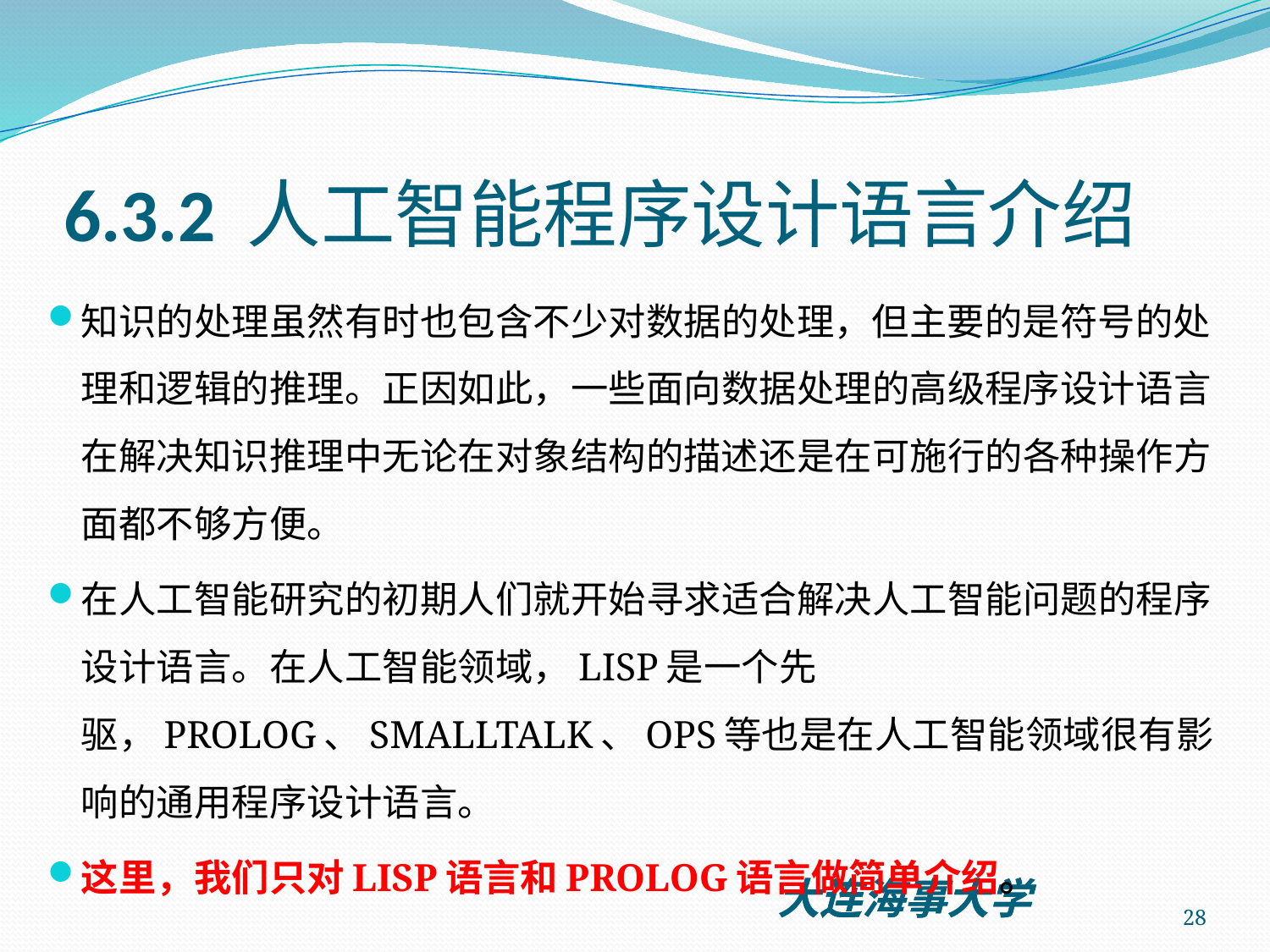

# 6.3.2 人工智能程序设计语言介绍
知识的处理虽然有时也包含不少对数据的处理，但主要的是符号的处理和逻辑的推理。正因如此，一些面向数据处理的高级程序设计语言在解决知识推理中无论在对象结构的描述还是在可施行的各种操作方面都不够方便。
在人工智能研究的初期人们就开始寻求适合解决人工智能问题的程序设计语言。在人工智能领域，LISP是一个先驱，PROLOG、SMALLTALK、OPS等也是在人工智能领域很有影响的通用程序设计语言。
这里，我们只对LISP语言和PROLOG语言做简单介绍。

28